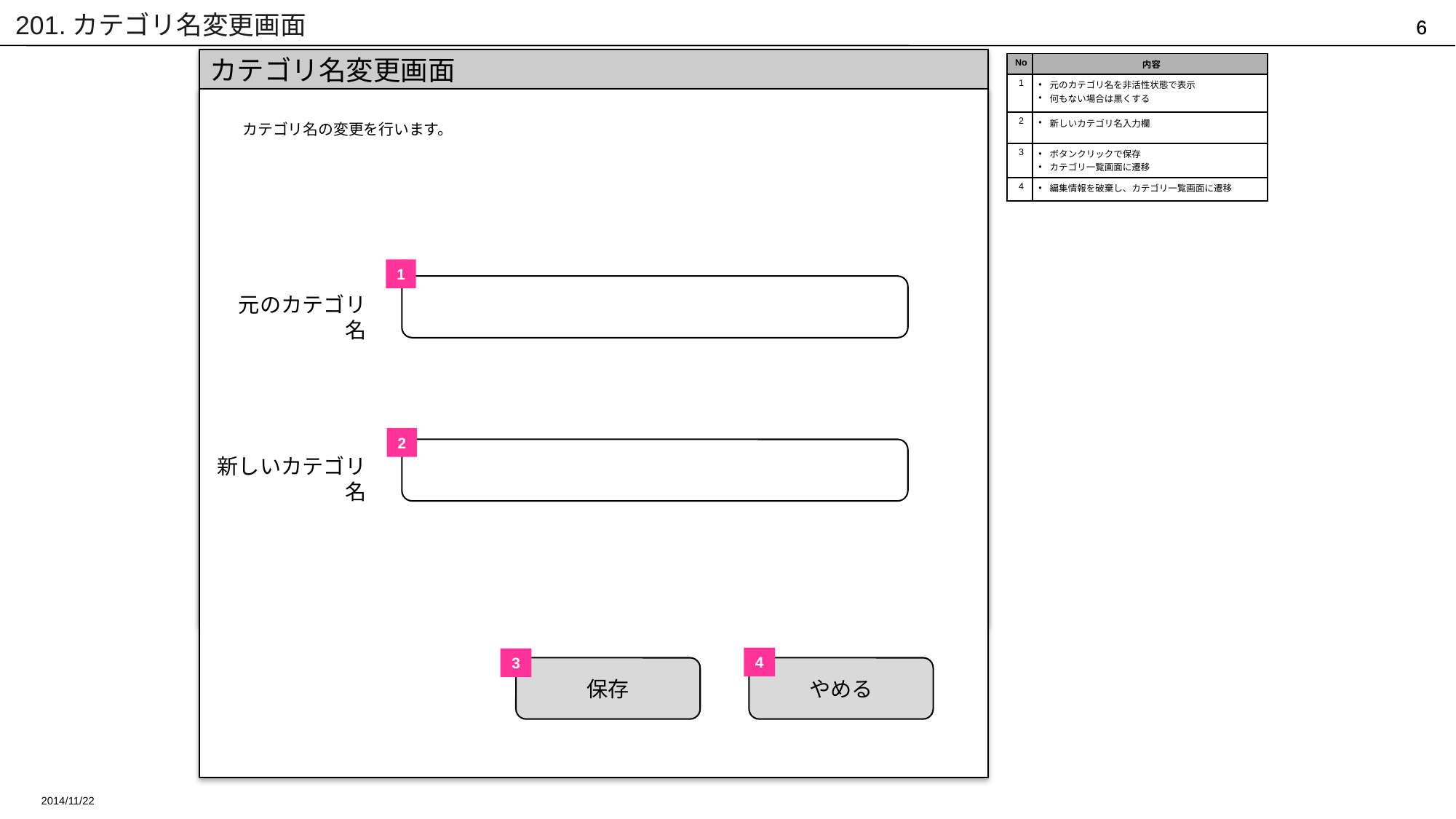

# 201.カテゴリ名変更画面
カテゴリ名変更画面

| No | 内容 |
| --- | --- |
| 1 | 元のカテゴリ名を非活性状態で表示 何もない場合は黒くする |
| 2 | 新しいカテゴリ名入力欄 |
| 3 | ボタンクリックで保存 カテゴリ一覧画面に遷移 |
| 4 | 編集情報を破棄し、カテゴリ一覧画面に遷移 |

カテゴリ名の変更を行います。
1

元のカテゴリ名
2

新しいカテゴリ名
4
3
保存
やめる
2014/11/22